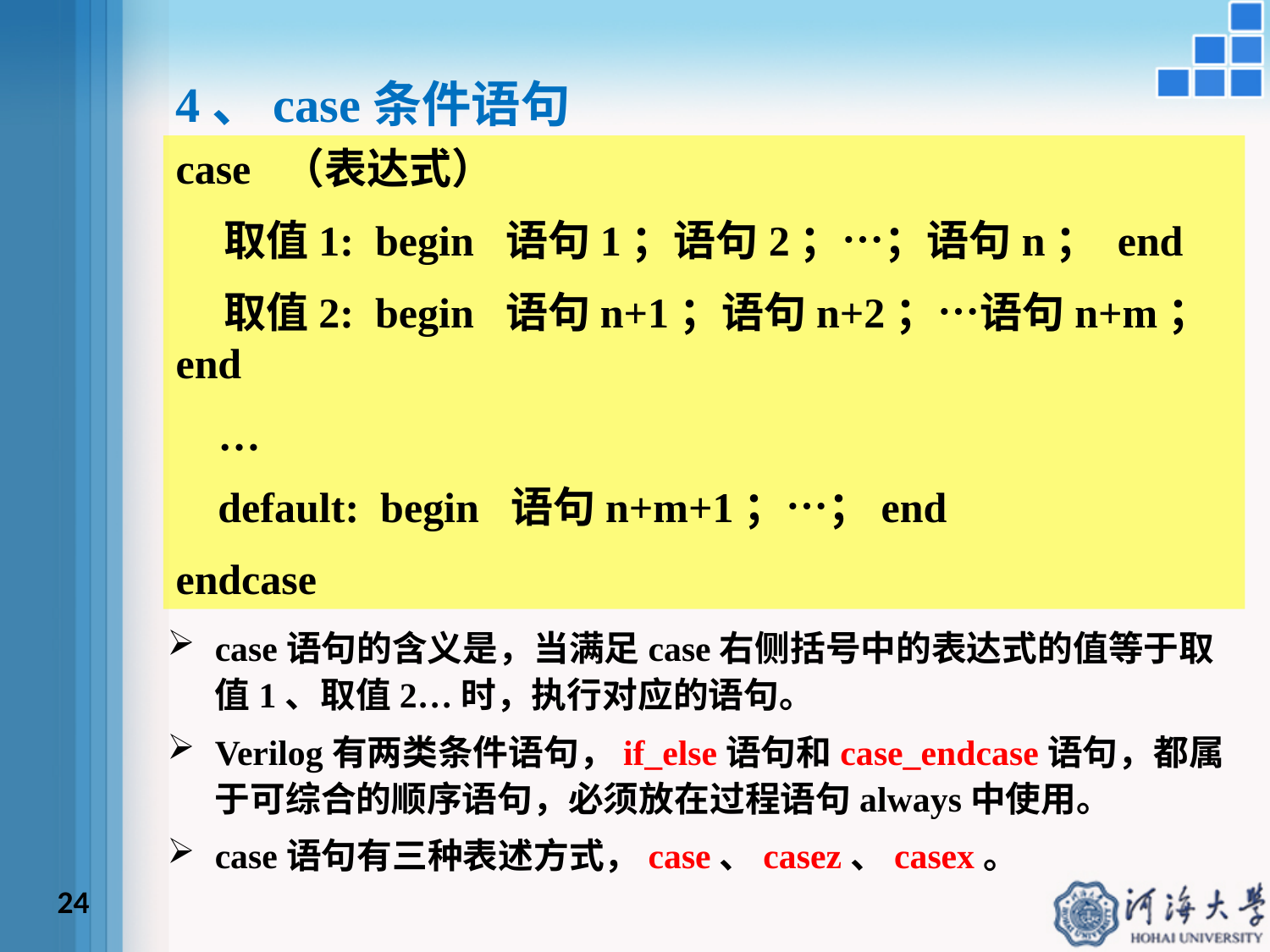

4、case条件语句
case  （表达式）
    取值1:  begin  语句1；语句2；…；语句n； end
    取值2:  begin  语句n+1；语句n+2；…语句n+m； end
    …
    default:  begin  语句n+m+1；…；end
endcase
case语句的含义是，当满足case右侧括号中的表达式的值等于取值1、取值2…时，执行对应的语句。
Verilog有两类条件语句，if_else语句和case_endcase语句，都属于可综合的顺序语句，必须放在过程语句always中使用。
case语句有三种表述方式，case、casez、casex。

24